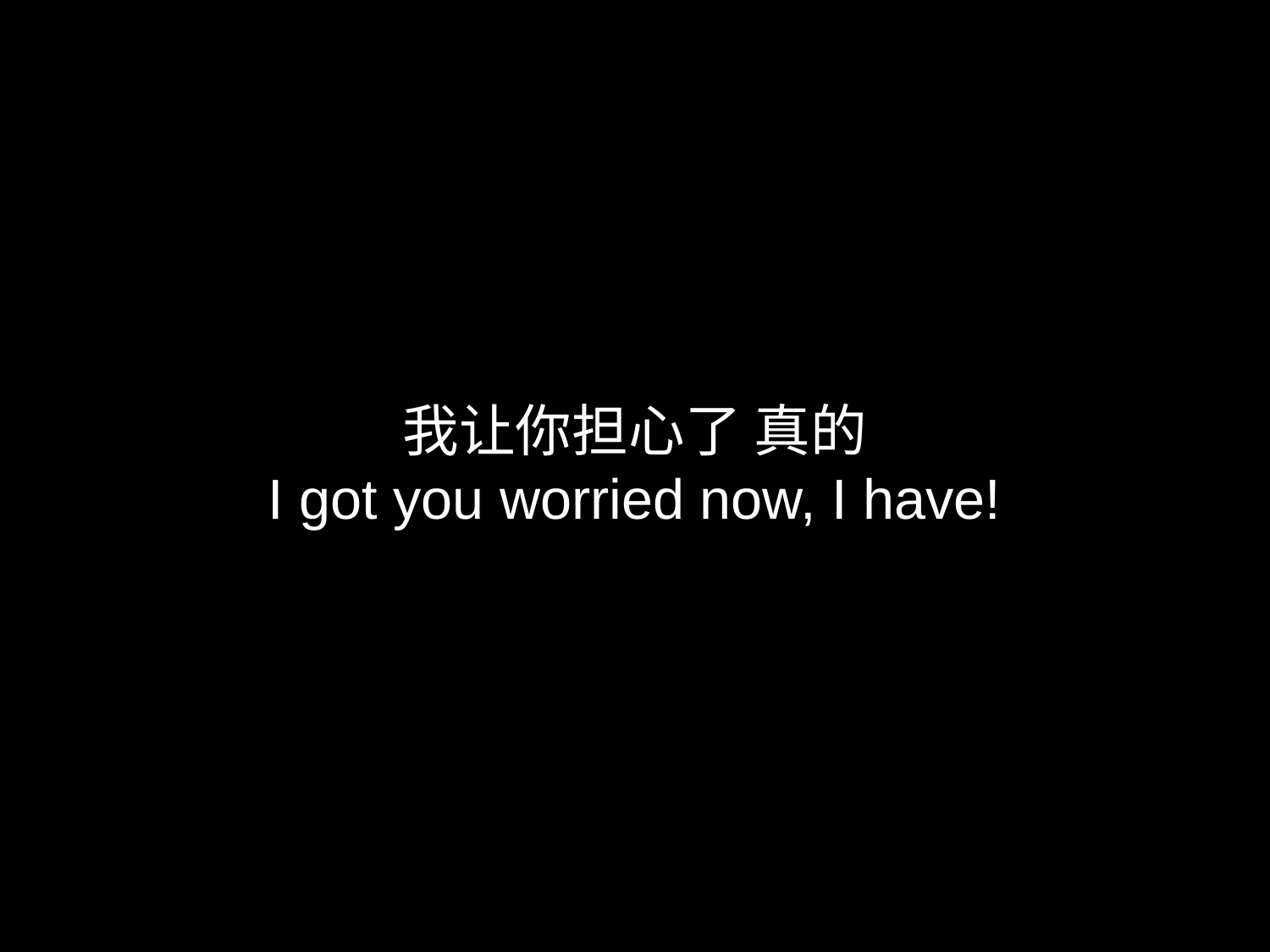

我让你担心了 真的
I got you worried now, I have!